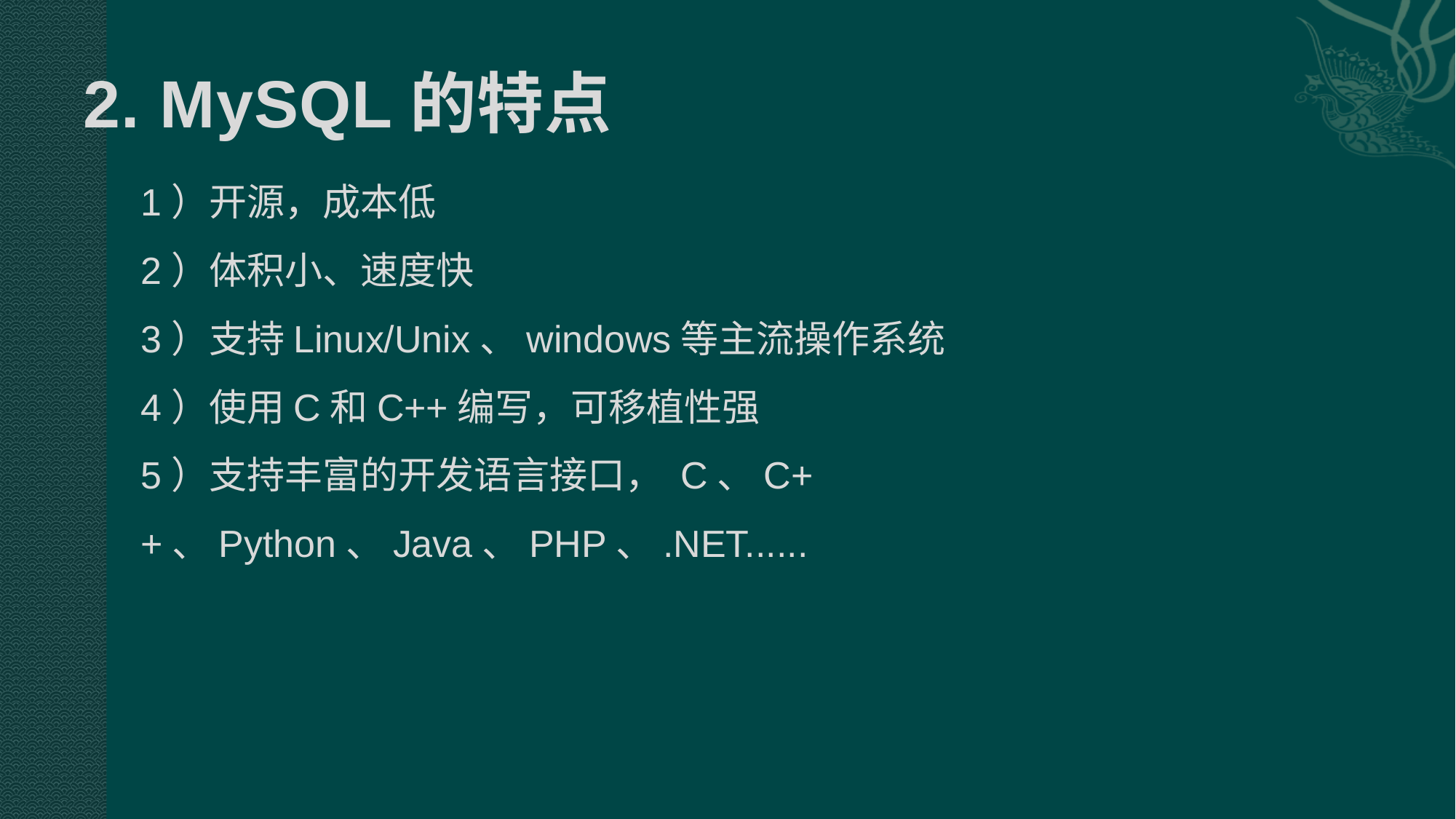

# 2. MySQL的特点
1）开源，成本低
2）体积小、速度快
3）支持Linux/Unix、windows等主流操作系统
4）使用C和C++编写，可移植性强
5）支持丰富的开发语言接口， C、C++、Python、Java、PHP、.NET......